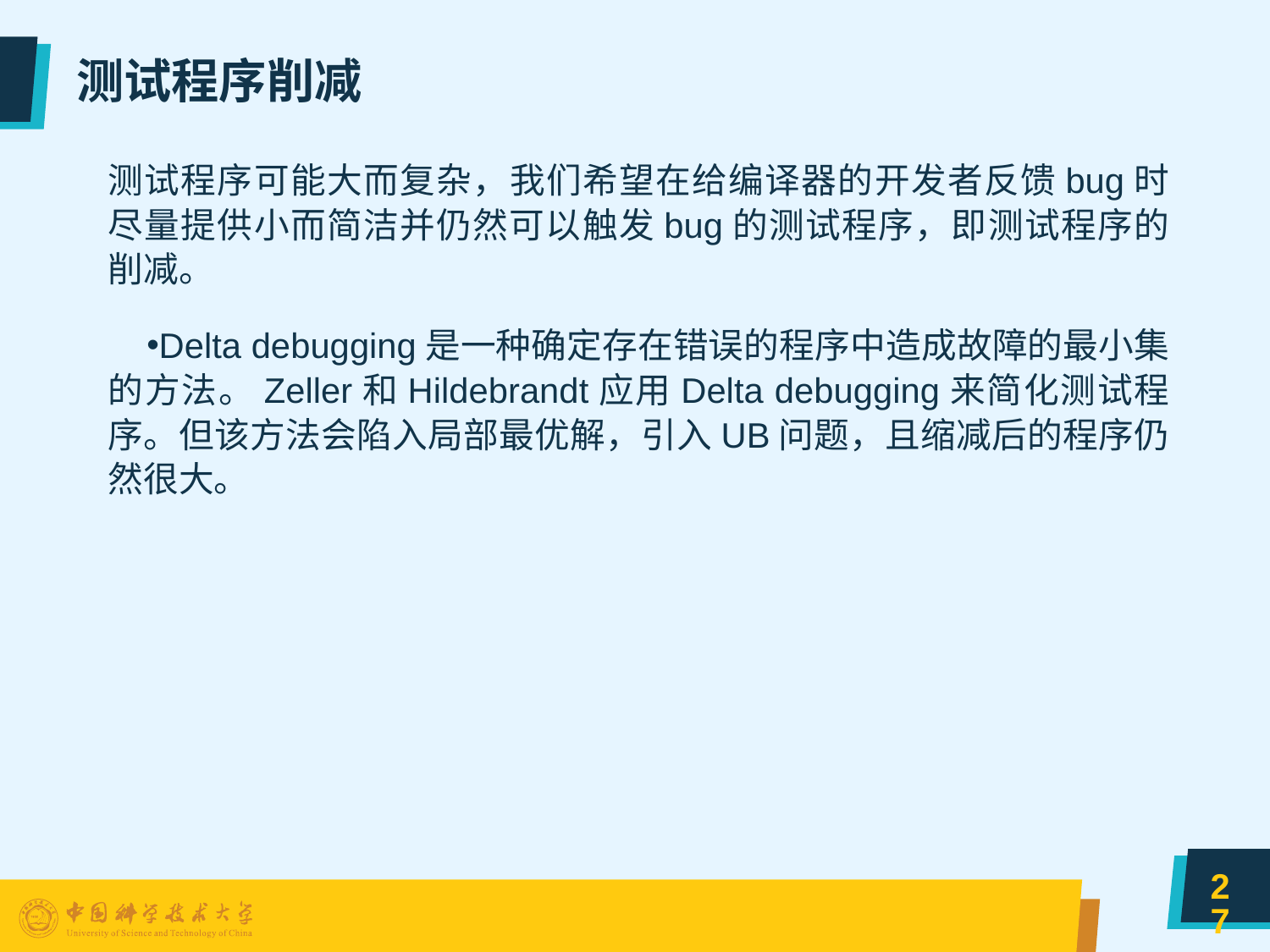

# 测试程序削减
测试程序可能大而复杂，我们希望在给编译器的开发者反馈bug时尽量提供小而简洁并仍然可以触发bug的测试程序，即测试程序的削减。
Delta debugging是一种确定存在错误的程序中造成故障的最小集的方法。Zeller和Hildebrandt应用Delta debugging来简化测试程序。但该方法会陷入局部最优解，引入UB问题，且缩减后的程序仍然很大。
27